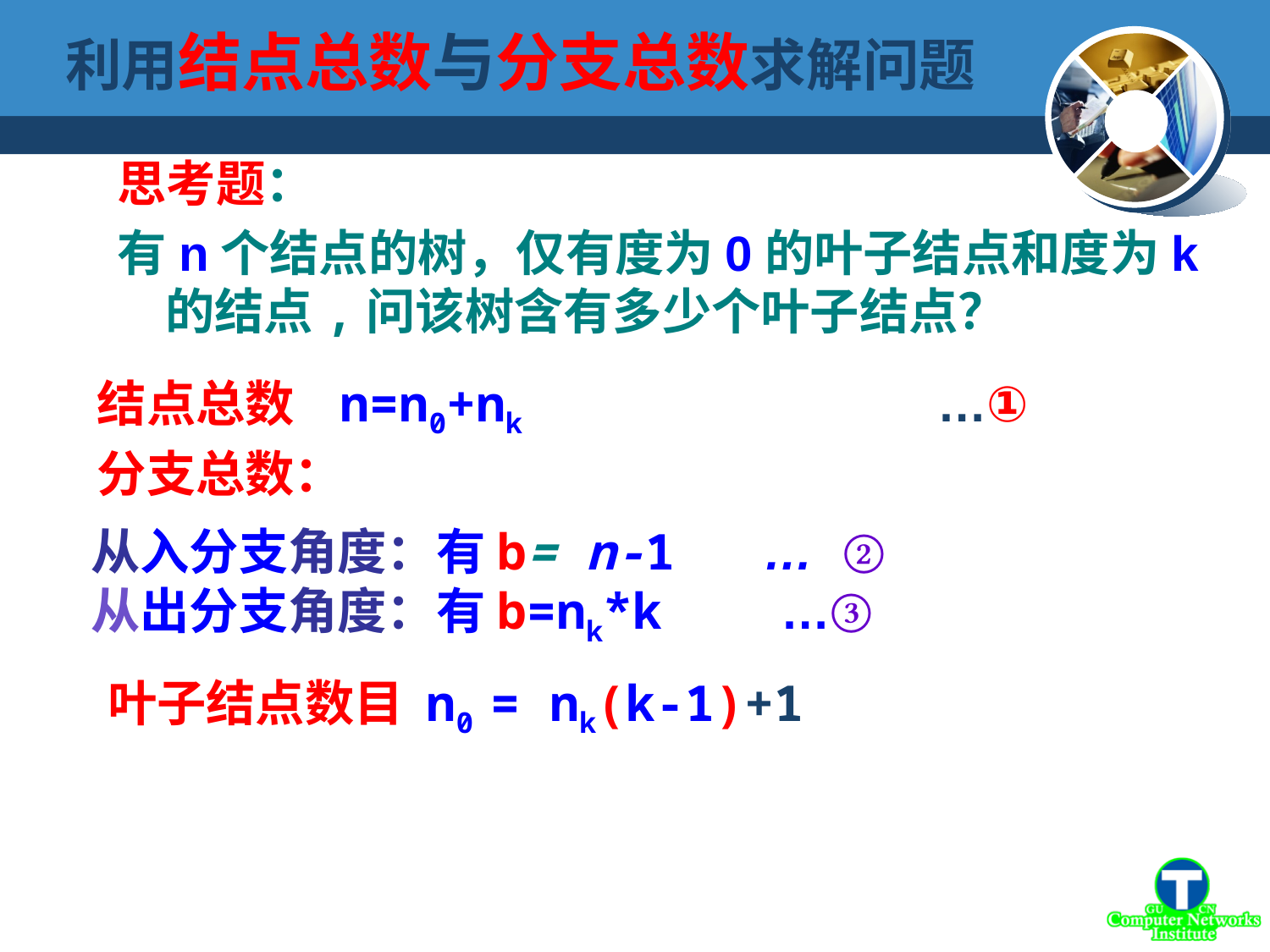

# 利用结点总数与分支总数求解问题
思考题：
有n个结点的树，仅有度为0的叶子结点和度为k的结点,问该树含有多少个叶子结点？

结点总数   n=n0+nk              …①
分支总数：
从入分支角度：有b= n-1   … ②
从出分支角度：有b=nk*k    …③
叶子结点数目 n0 = nk(k-1)+1
24